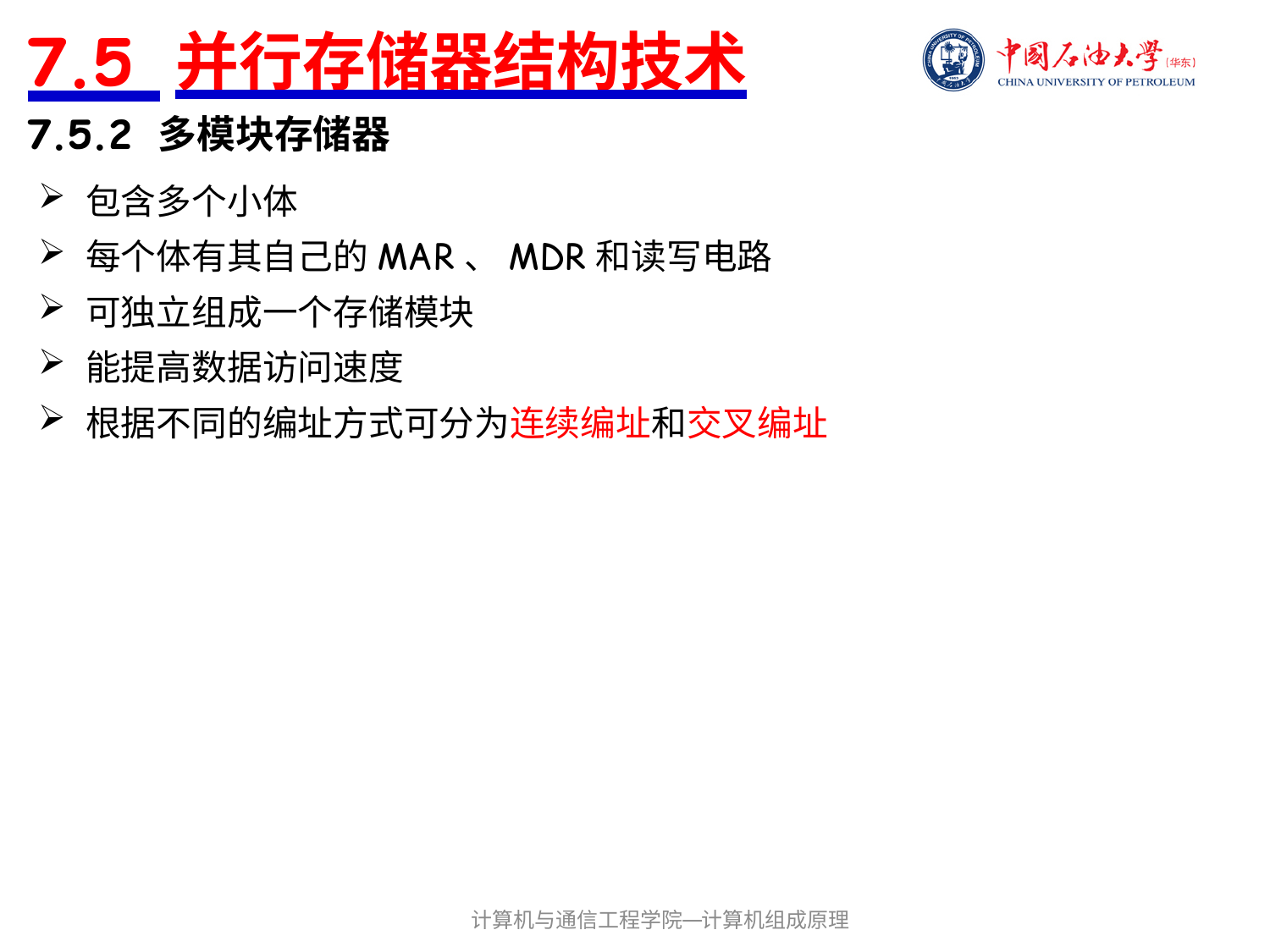

# 7.5 并行存储器结构技术
7.5.2 多模块存储器
包含多个小体
每个体有其自己的MAR、MDR和读写电路
可独立组成一个存储模块
能提高数据访问速度
根据不同的编址方式可分为连续编址和交叉编址
计算机与通信工程学院—计算机组成原理
46